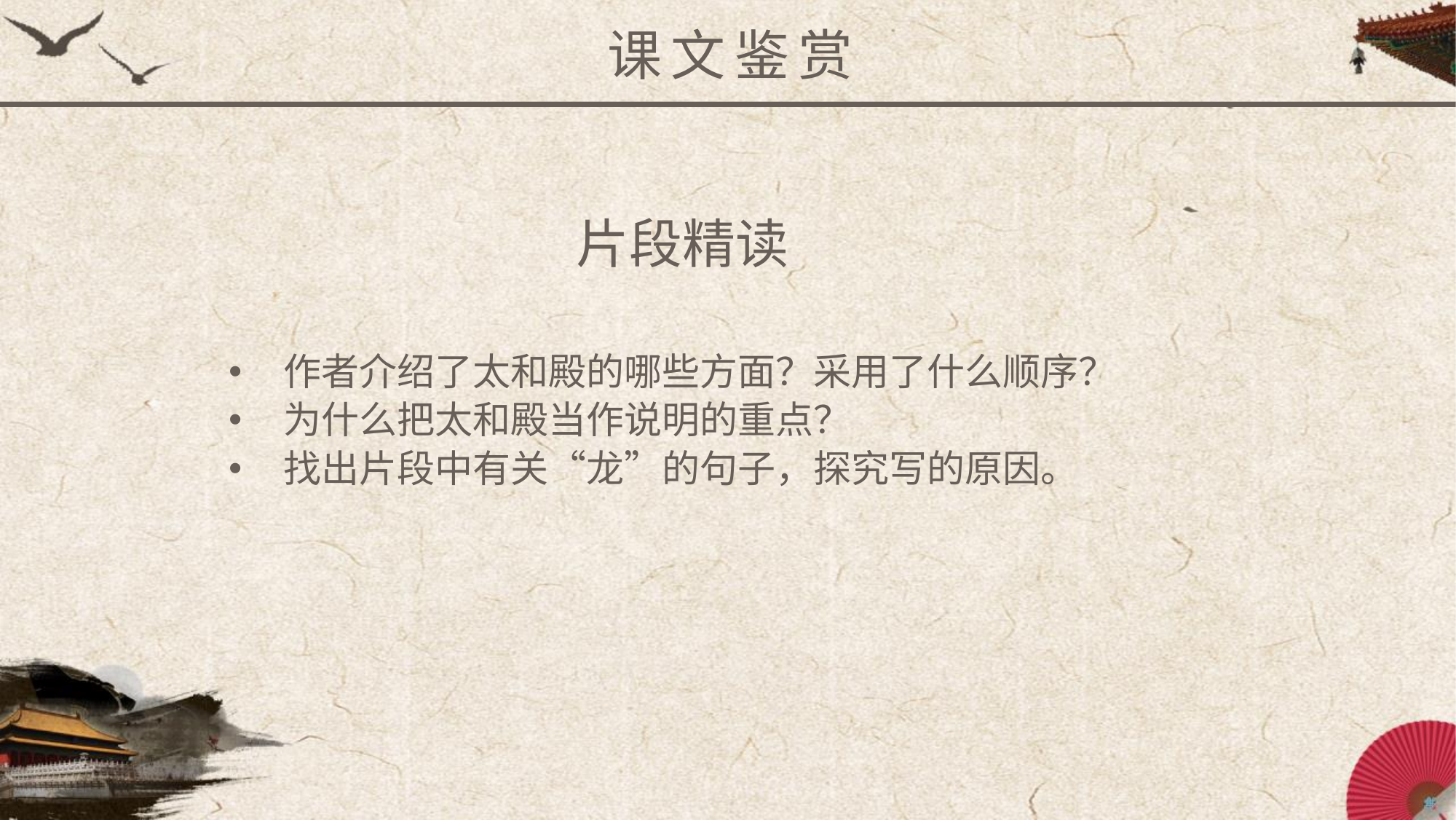

课文鉴赏

片段精读
作者介绍了太和殿的哪些方面？采用了什么顺序？
为什么把太和殿当作说明的重点？
找出片段中有关“龙”的句子，探究写的原因。